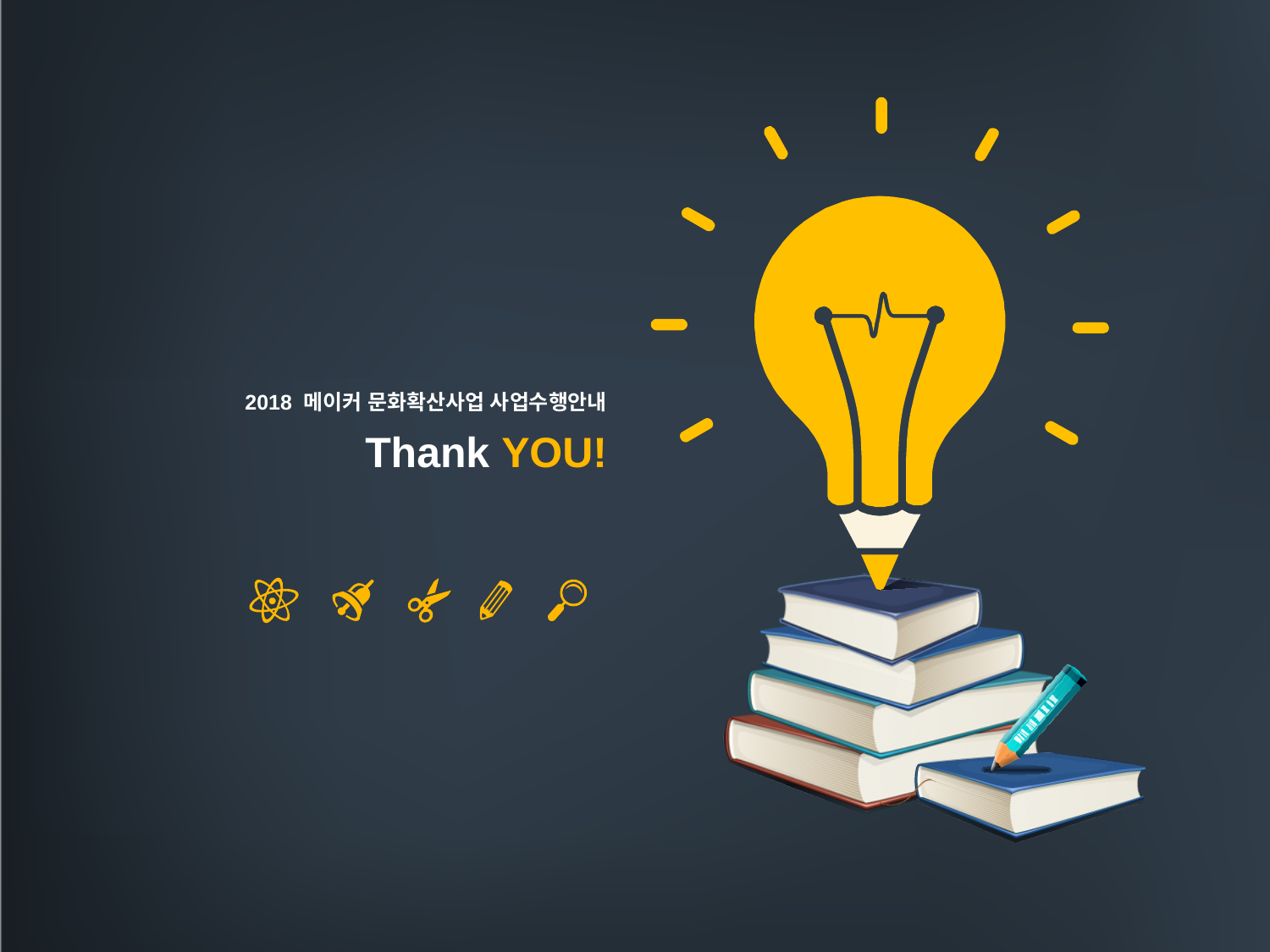

2018 메이커 문화확산사업 사업수행안내
# Thank YOU!